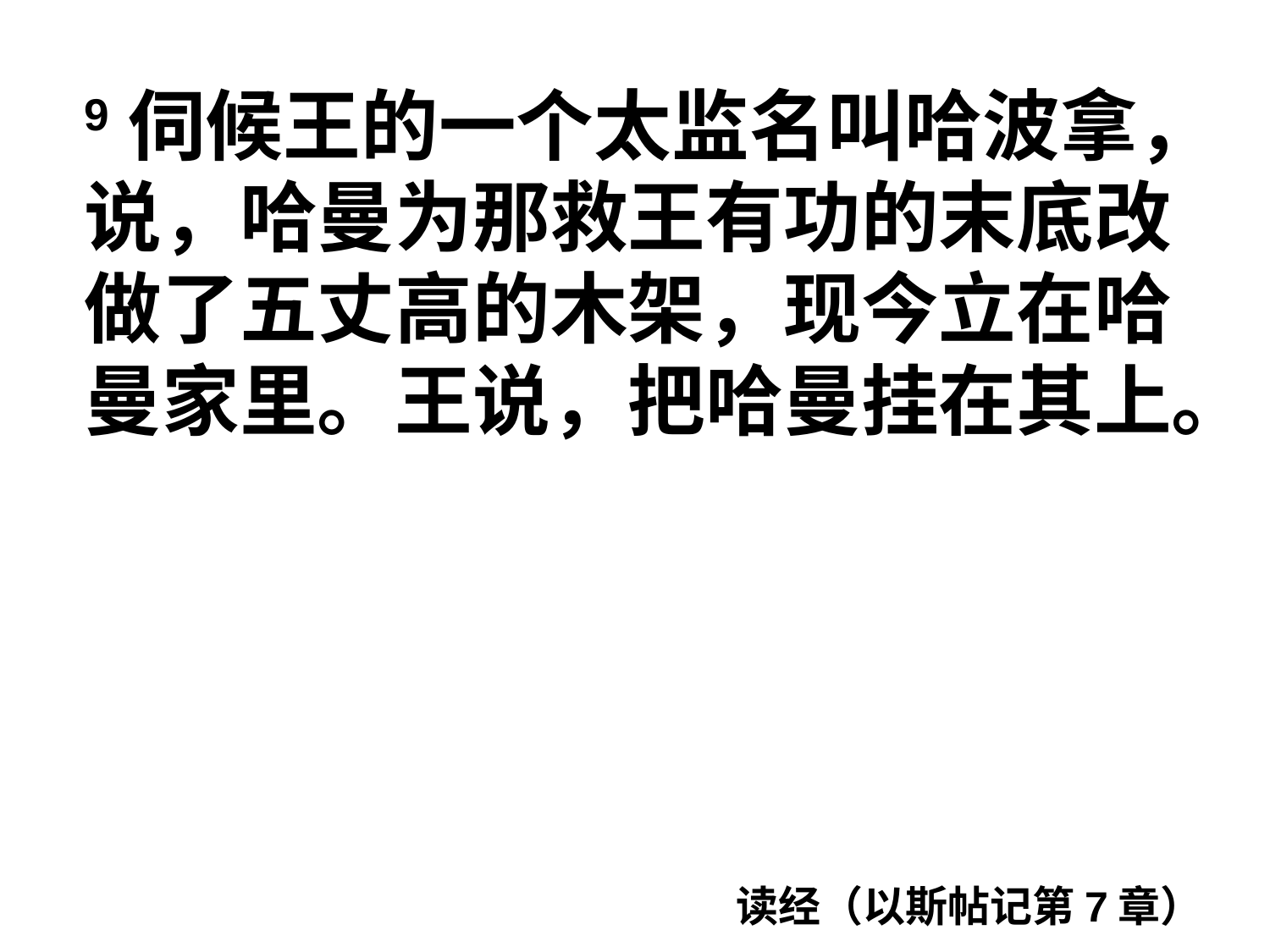

9伺候王的一个太监名叫哈波拿，说，哈曼为那救王有功的末底改做了五丈高的木架，现今立在哈曼家里。王说，把哈曼挂在其上。
读经（以斯帖记第7章）